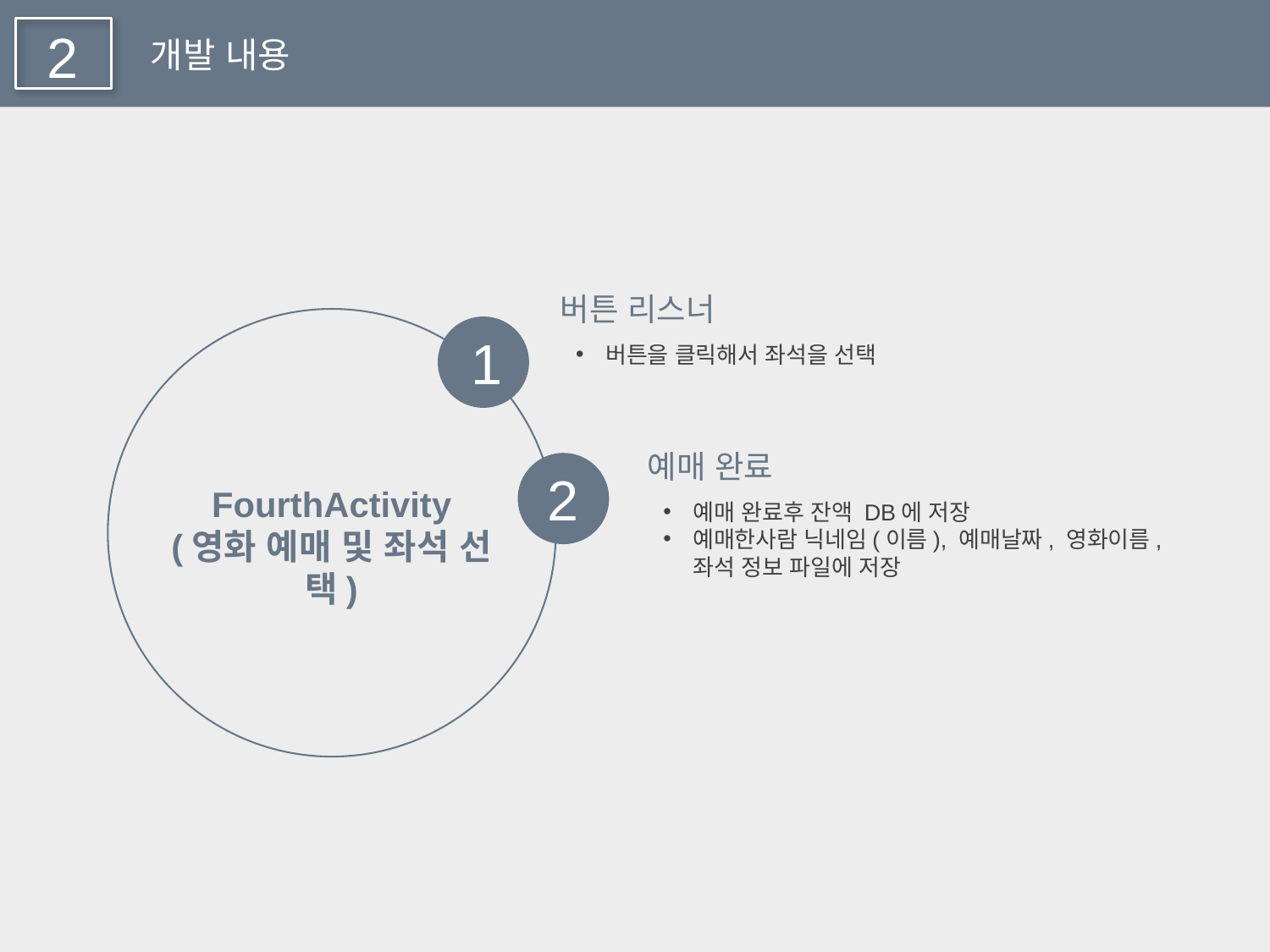

2

개발 내용
버튼 리스너

1
버튼을 클릭해서 좌석을 선택
예매 완료

2
FourthActivity
(영화 예매 및 좌석 선택)
예매 완료후 잔액 DB에 저장
예매한사람 닉네임(이름), 예매날짜, 영화이름, 좌석 정보 파일에 저장